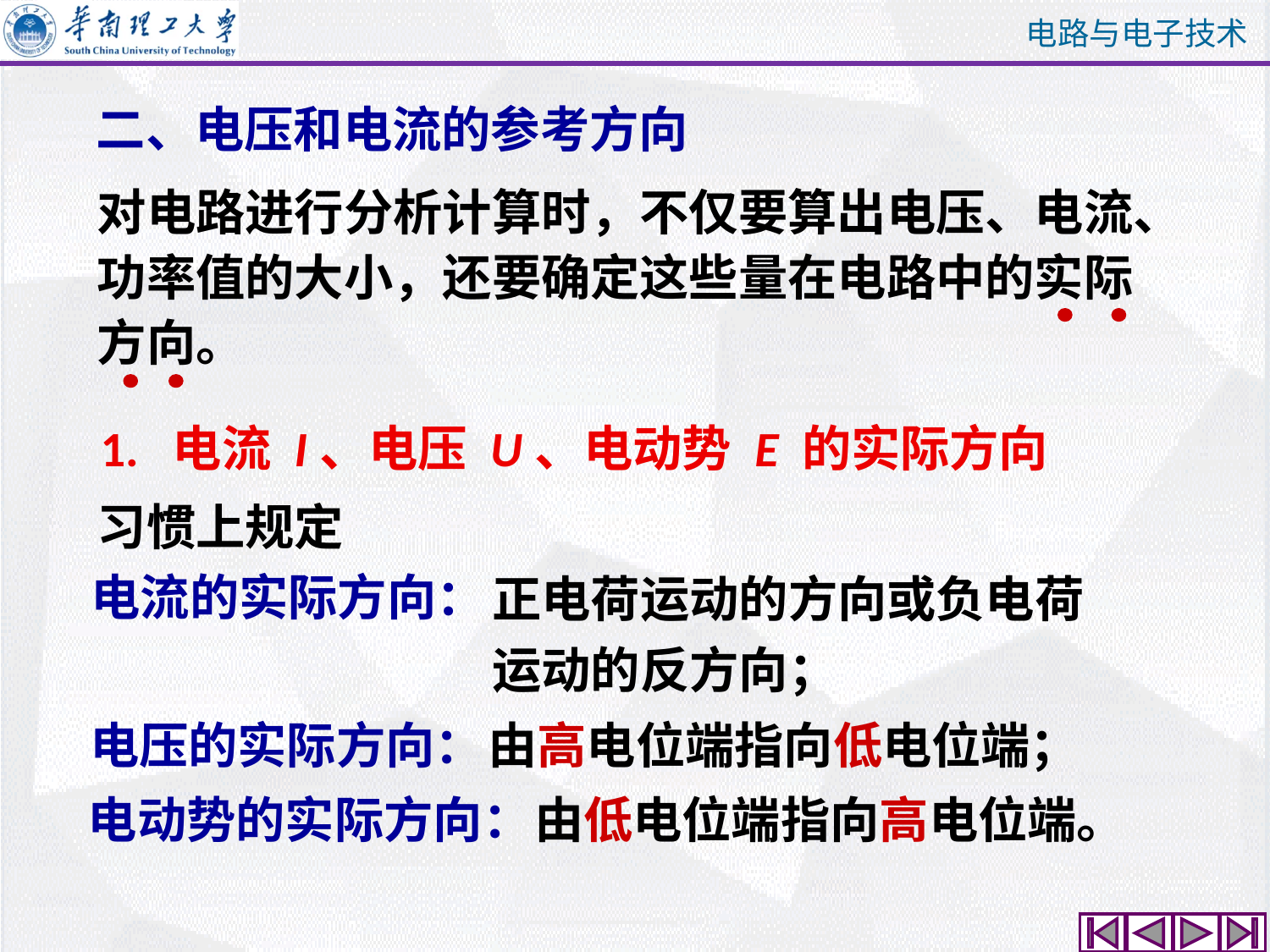

二、电压和电流的参考方向
对电路进行分析计算时，不仅要算出电压、电流、功率值的大小，还要确定这些量在电路中的实际方向。

1.  电流 I、电压 U、电动势 E 的实际方向
习惯上规定
正电荷运动的方向或负电荷运动的反方向；
电流的实际方向：
电压的实际方向：
由高电位端指向低电位端；
电动势的实际方向：
由低电位端指向高电位端。